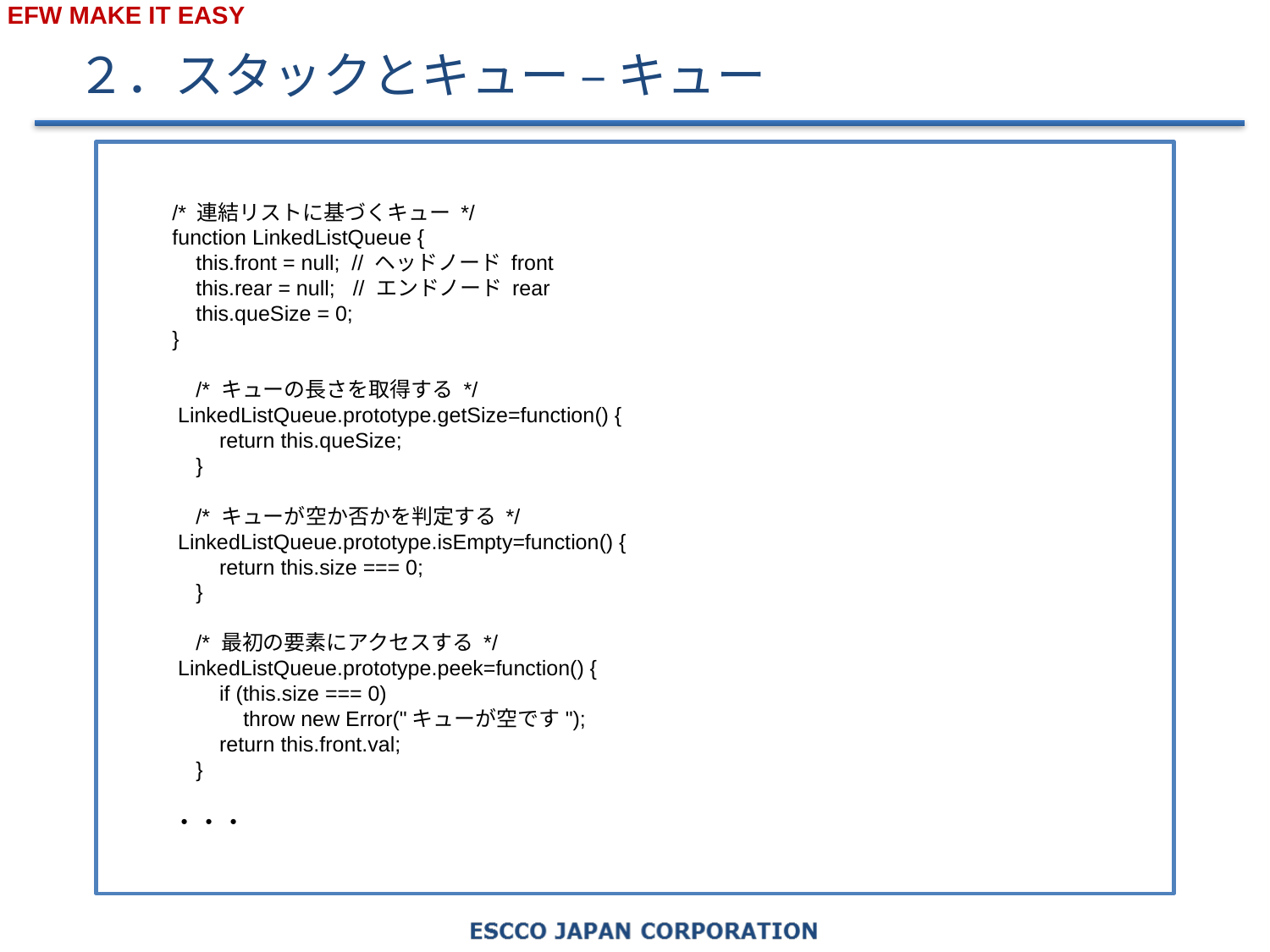

# ２．スタックとキュー – キュー
/* 連結リストに基づくキュー */
function LinkedListQueue {
    this.front = null;  // ヘッドノード front
    this.rear = null;   // エンドノード rear
    this.queSize = 0;
}

    /* キューの長さを取得する */
 LinkedListQueue.prototype.getSize=function() {
        return this.queSize;
    }

    /* キューが空か否かを判定する */
 LinkedListQueue.prototype.isEmpty=function() {
        return this.size === 0;
    }

    /* 最初の要素にアクセスする */
 LinkedListQueue.prototype.peek=function() {
        if (this.size === 0)
            throw new Error("キューが空です");
        return this.front.val;
    }

・・・